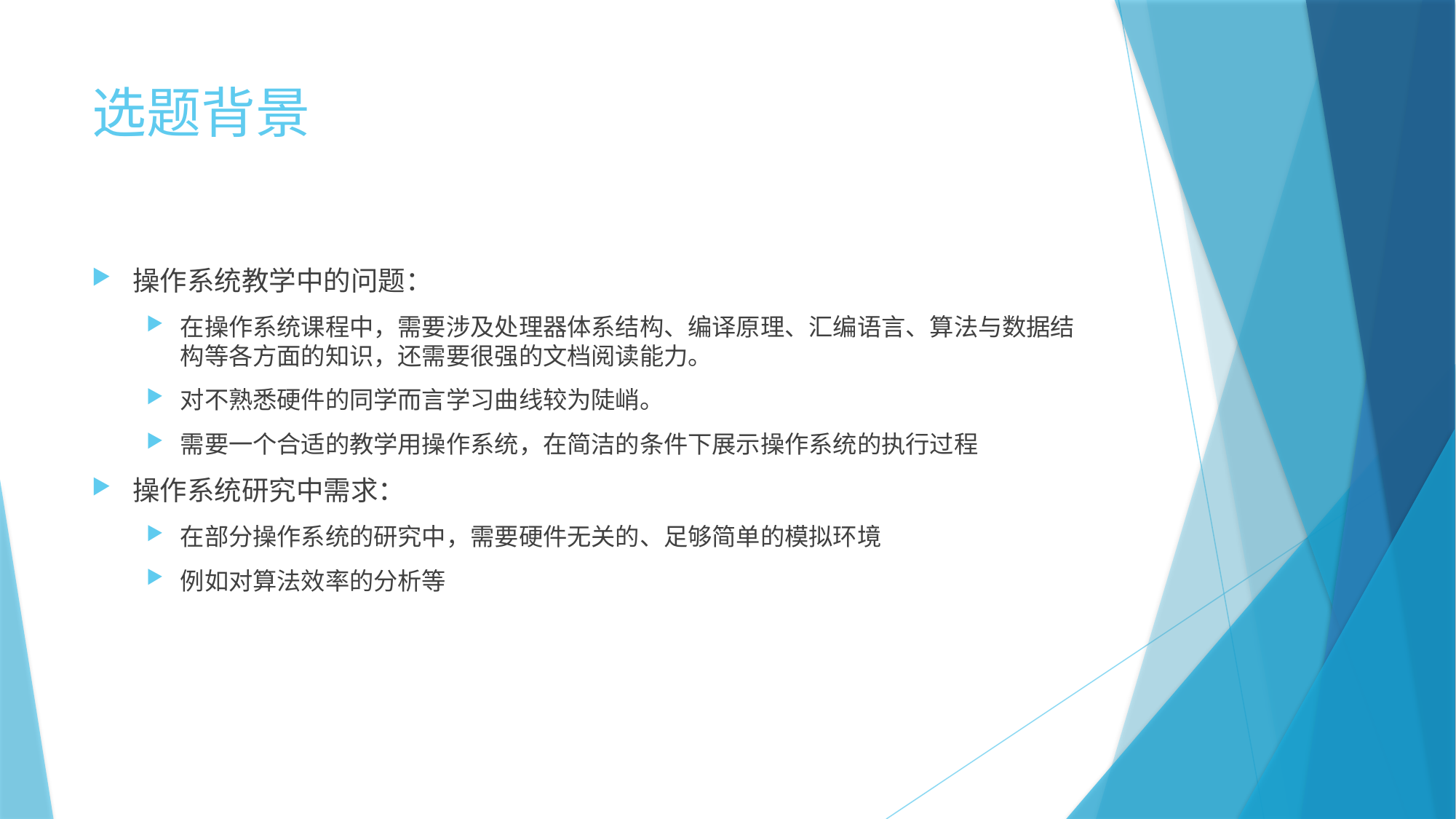

# 选题背景
操作系统教学中的问题：
在操作系统课程中，需要涉及处理器体系结构、编译原理、汇编语言、算法与数据结构等各方面的知识，还需要很强的文档阅读能力。
对不熟悉硬件的同学而言学习曲线较为陡峭。
需要一个合适的教学用操作系统，在简洁的条件下展示操作系统的执行过程
操作系统研究中需求：
在部分操作系统的研究中，需要硬件无关的、足够简单的模拟环境
例如对算法效率的分析等